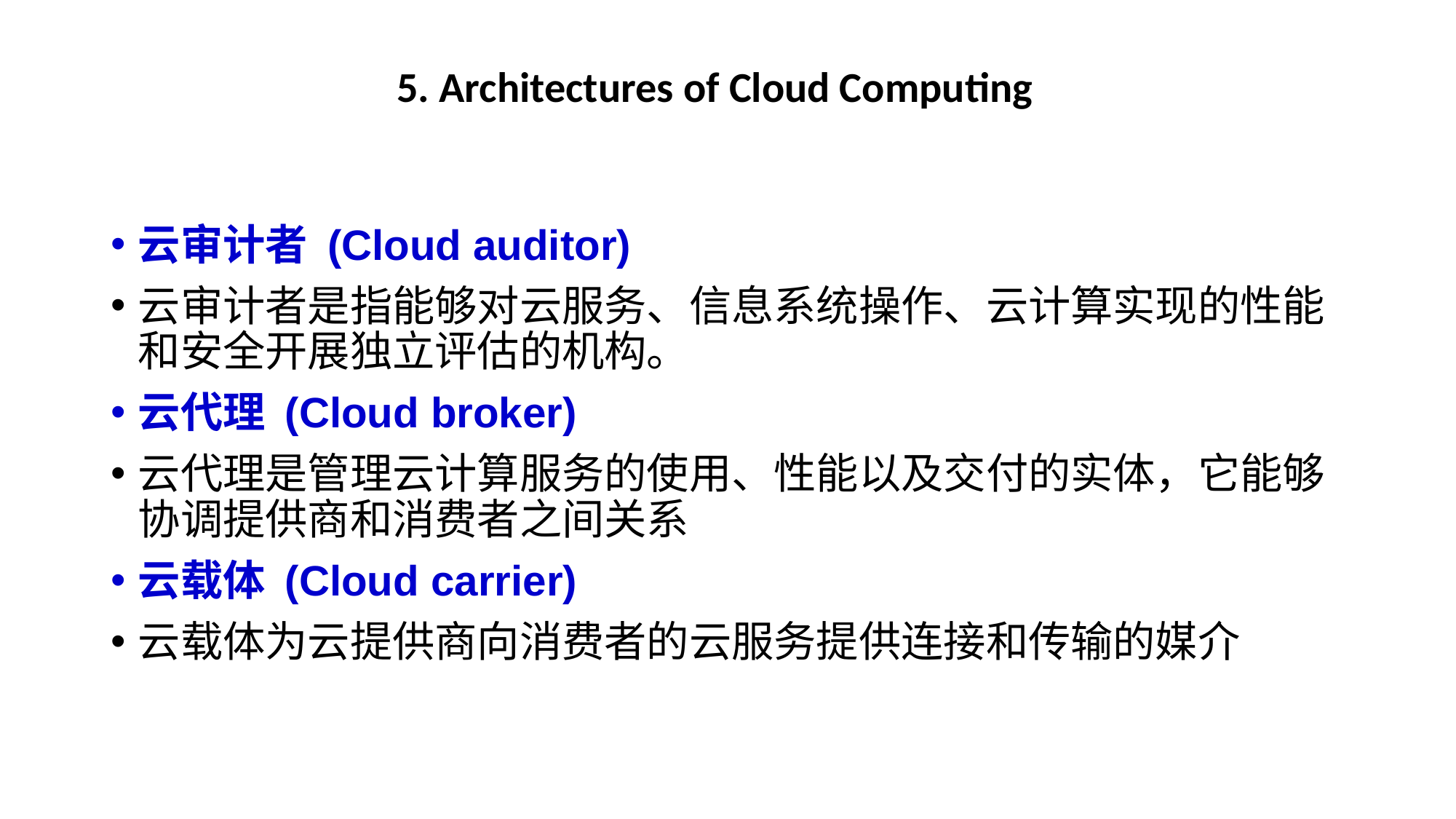

5. Architectures of Cloud Computing
云审计者 (Cloud auditor)
云审计者是指能够对云服务、信息系统操作、云计算实现的性能和安全开展独立评估的机构。
云代理 (Cloud broker)
云代理是管理云计算服务的使用、性能以及交付的实体，它能够协调提供商和消费者之间关系
云载体 (Cloud carrier)
云载体为云提供商向消费者的云服务提供连接和传输的媒介